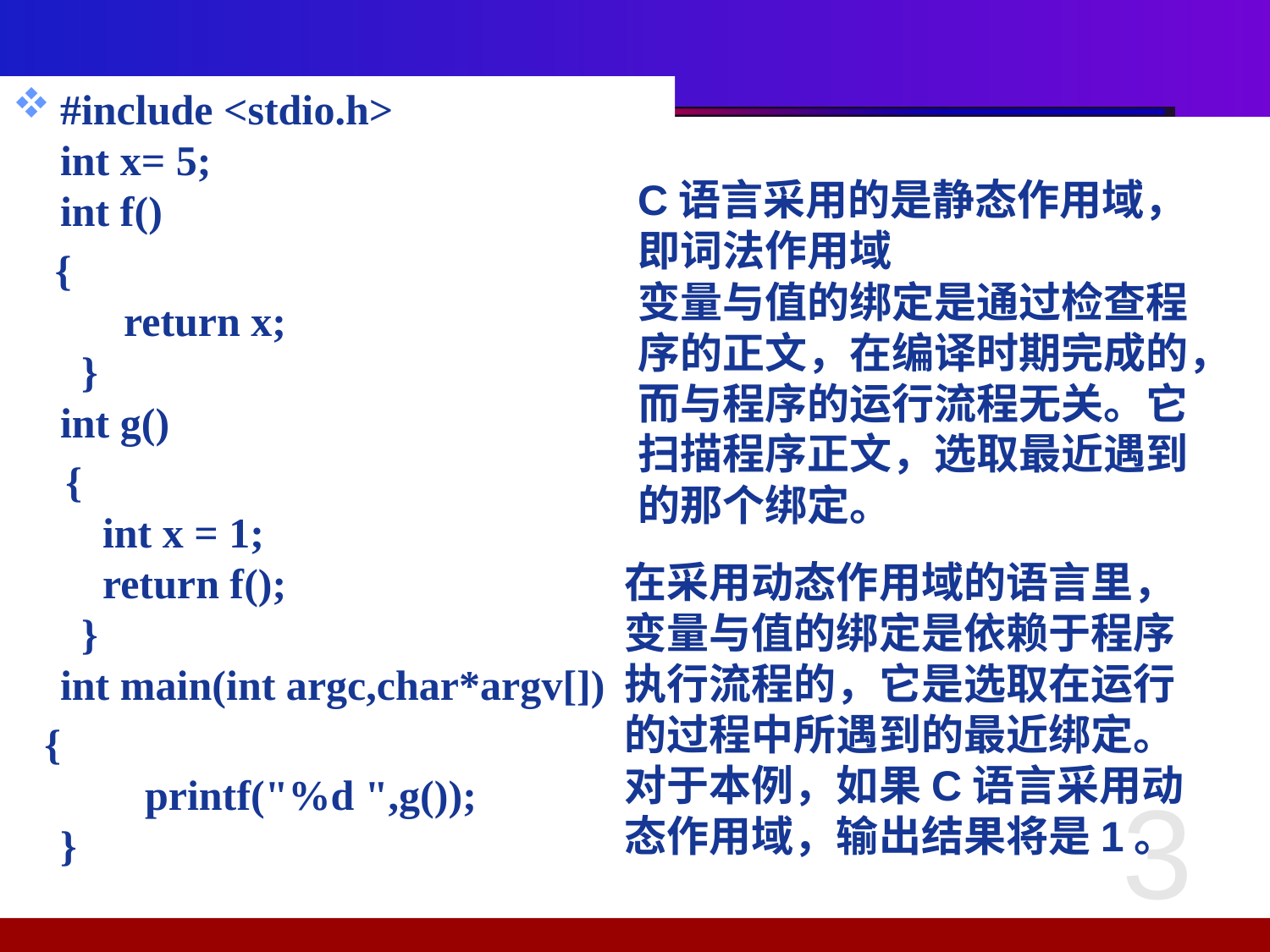

#include <stdio.h>
int x= 5;
int f()
    {
      return x;
  }
int g()
     {
    int x = 1;
    return f();
  }
int main(int argc,char*argv[])
   {
        printf("%d ",g());
}
# C语言采用的是静态作用域，即词法作用域 变量与值的绑定是通过检查程序的正文，在编译时期完成的，而与程序的运行流程无关。它扫描程序正文，选取最近遇到的那个绑定。
在采用动态作用域的语言里，变量与值的绑定是依赖于程序执行流程的，它是选取在运行的过程中所遇到的最近绑定。
对于本例，如果C语言采用动态作用域，输出结果将是1。
3